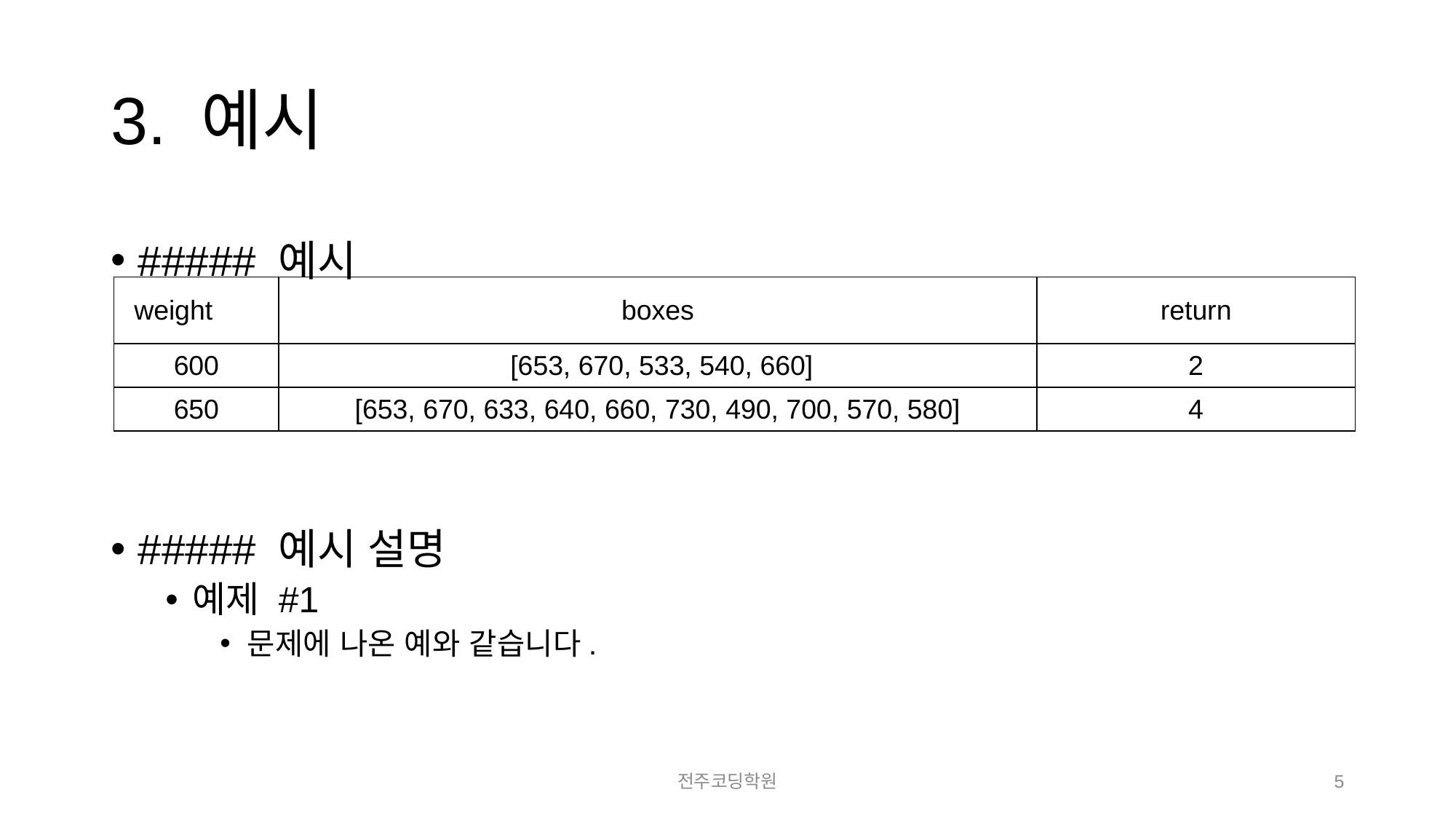

# 3. 예시
##### 예시

##### 예시 설명
예제 #1
문제에 나온 예와 같습니다.
| weight | boxes | return |
| --- | --- | --- |
| 600 | [653, 670, 533, 540, 660] | 2 |
| 650 | [653, 670, 633, 640, 660, 730, 490, 700, 570, 580] | 4 |
전주코딩학원
5